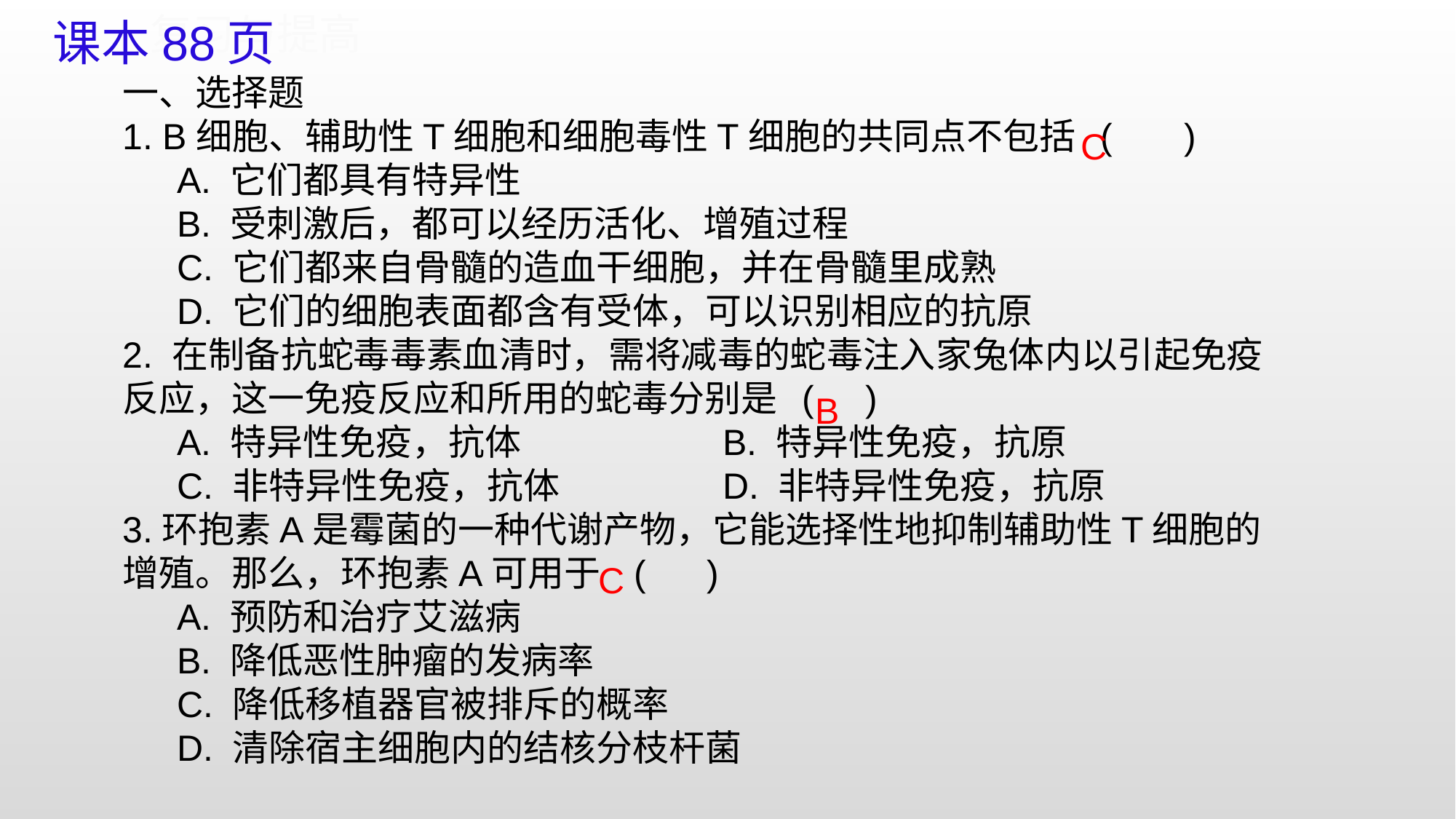

复习与提高
课本88页
一、选择题
1. B细胞、辅助性T细胞和细胞毒性T细胞的共同点不包括  (       )
A. 它们都具有特异性
B. 受刺激后，都可以经历活化、增殖过程
C. 它们都来自骨髓的造血干细胞，并在骨髓里成熟
D. 它们的细胞表面都含有受体，可以识别相应的抗原
2. 在制备抗蛇毒毒素血清时，需将减毒的蛇毒注入家兔体内以引起免疫反应，这一免疫反应和所用的蛇毒分别是  (     )
A. 特异性免疫，抗体		B. 特异性免疫，抗原
C. 非特异性免疫，抗体		D. 非特异性免疫，抗原
3.环抱素A是霉菌的一种代谢产物，它能选择性地抑制辅助性T细胞的增殖。那么，环抱素A可用于   (      )
A. 预防和治疗艾滋病
B. 降低恶性肿瘤的发病率
C. 降低移植器官被排斥的概率
D. 清除宿主细胞内的结核分枝杆菌
C
B
C